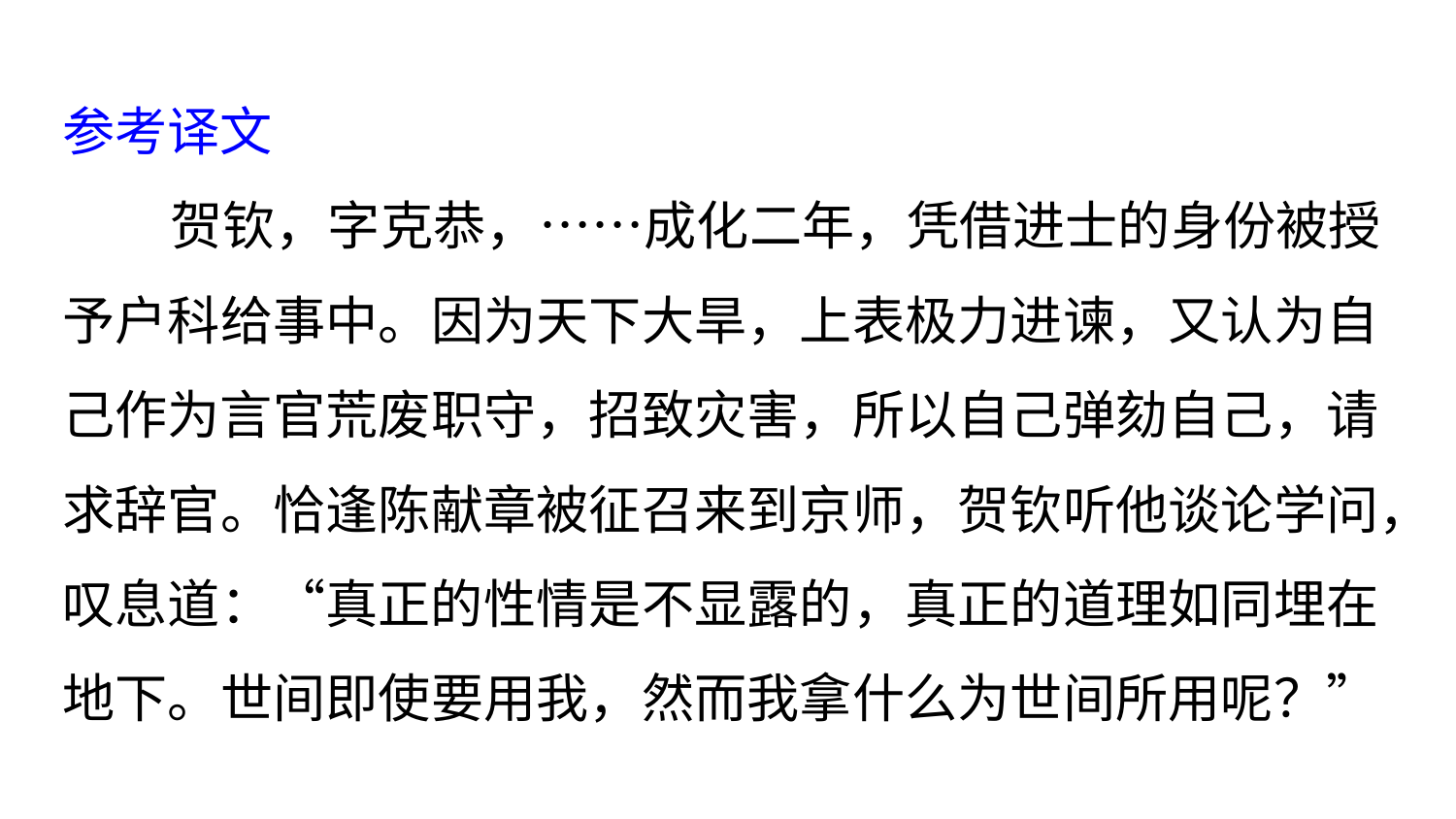

参考译文
        贺钦，字克恭，……成化二年，凭借进士的身份被授予户科给事中。因为天下大旱，上表极力进谏，又认为自己作为言官荒废职守，招致灾害，所以自己弹劾自己，请求辞官。恰逢陈献章被征召来到京师，贺钦听他谈论学问，叹息道：“真正的性情是不显露的，真正的道理如同埋在地下。世间即使要用我，然而我拿什么为世间所用呢？”